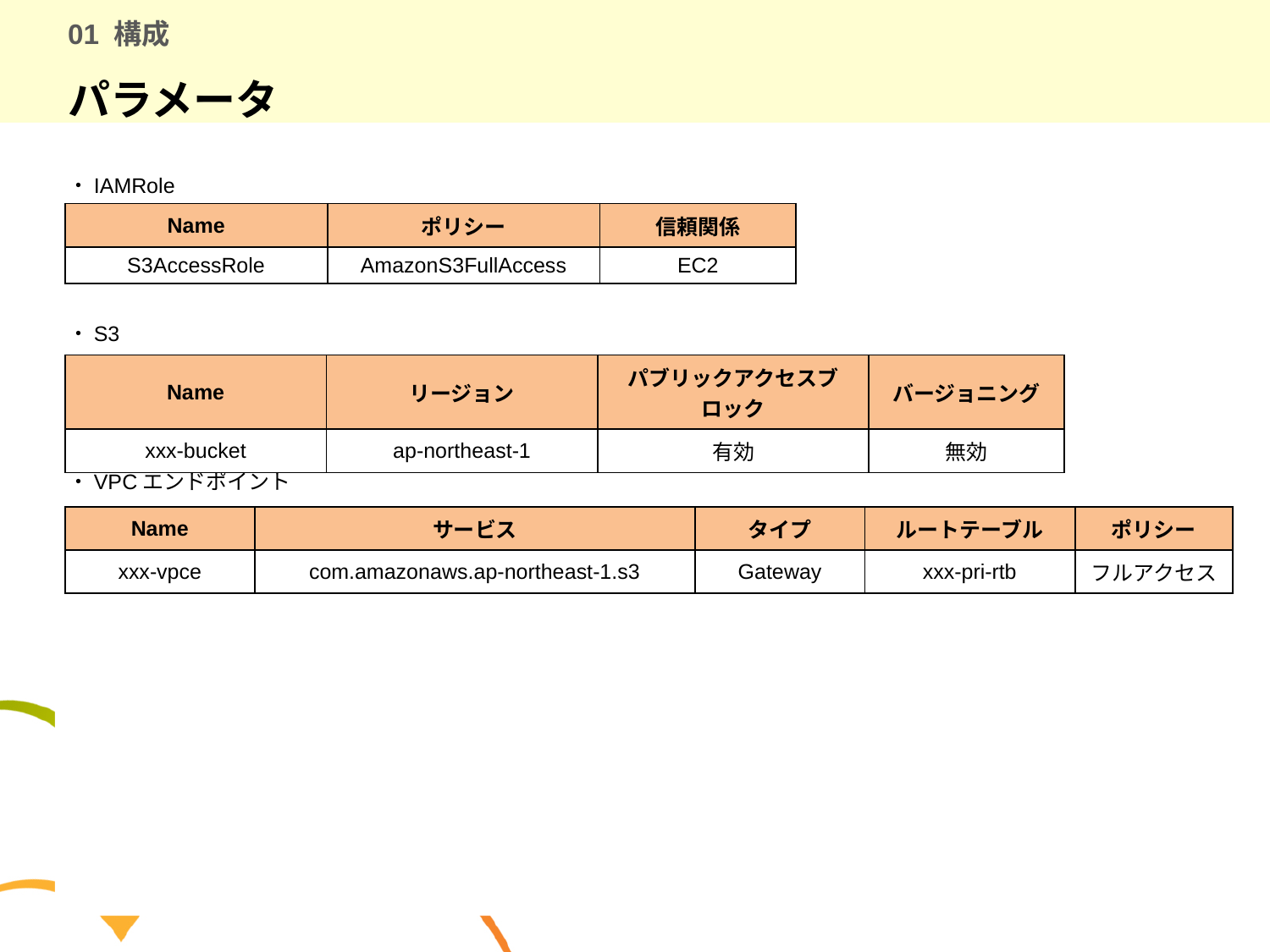

# 01 構成
パラメータ
・IAMRole

・S3

・VPCエンドポイント

| Name | ポリシー | 信頼関係 |
| --- | --- | --- |
| S3AccessRole | AmazonS3FullAccess | EC2 |
| Name | リージョン | パブリックアクセスブロック | バージョニング |
| --- | --- | --- | --- |
| xxx-bucket | ap-northeast-1 | 有効 | 無効 |
| Name | サービス | タイプ | ルートテーブル | ポリシー |
| --- | --- | --- | --- | --- |
| xxx-vpce | com.amazonaws.ap-northeast-1.s3 | Gateway | xxx-pri-rtb | フルアクセス |